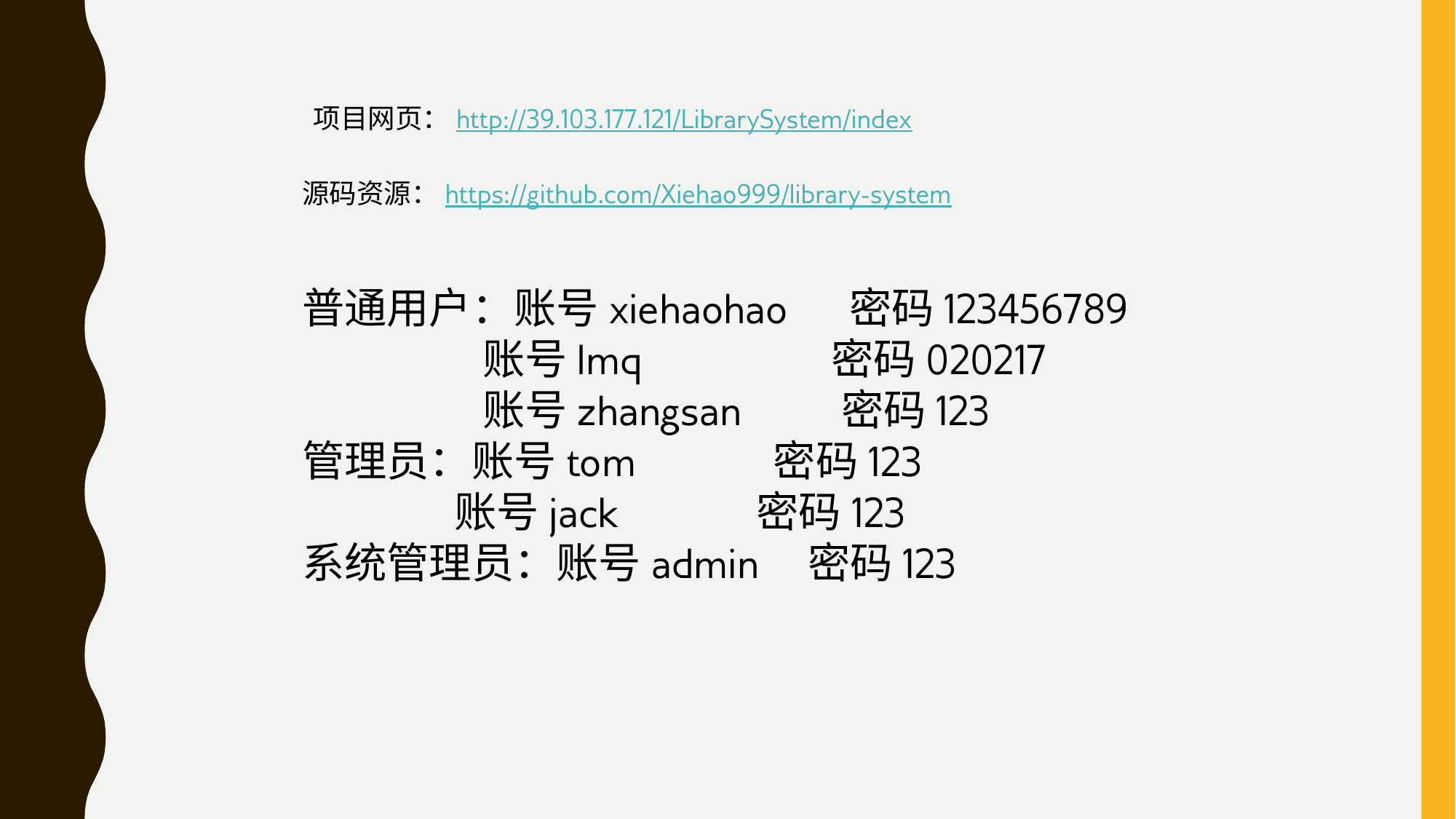

项目网页：http://39.103.177.121/LibrarySystem/index
源码资源：https://github.com/Xiehao999/library-system
普通用户：账号xiehaohao    密码123456789
                  账号lmq              密码020217
                  账号zhangsan       密码123
管理员：账号tom          密码123
               账号jack          密码123
系统管理员：账号admin   密码123